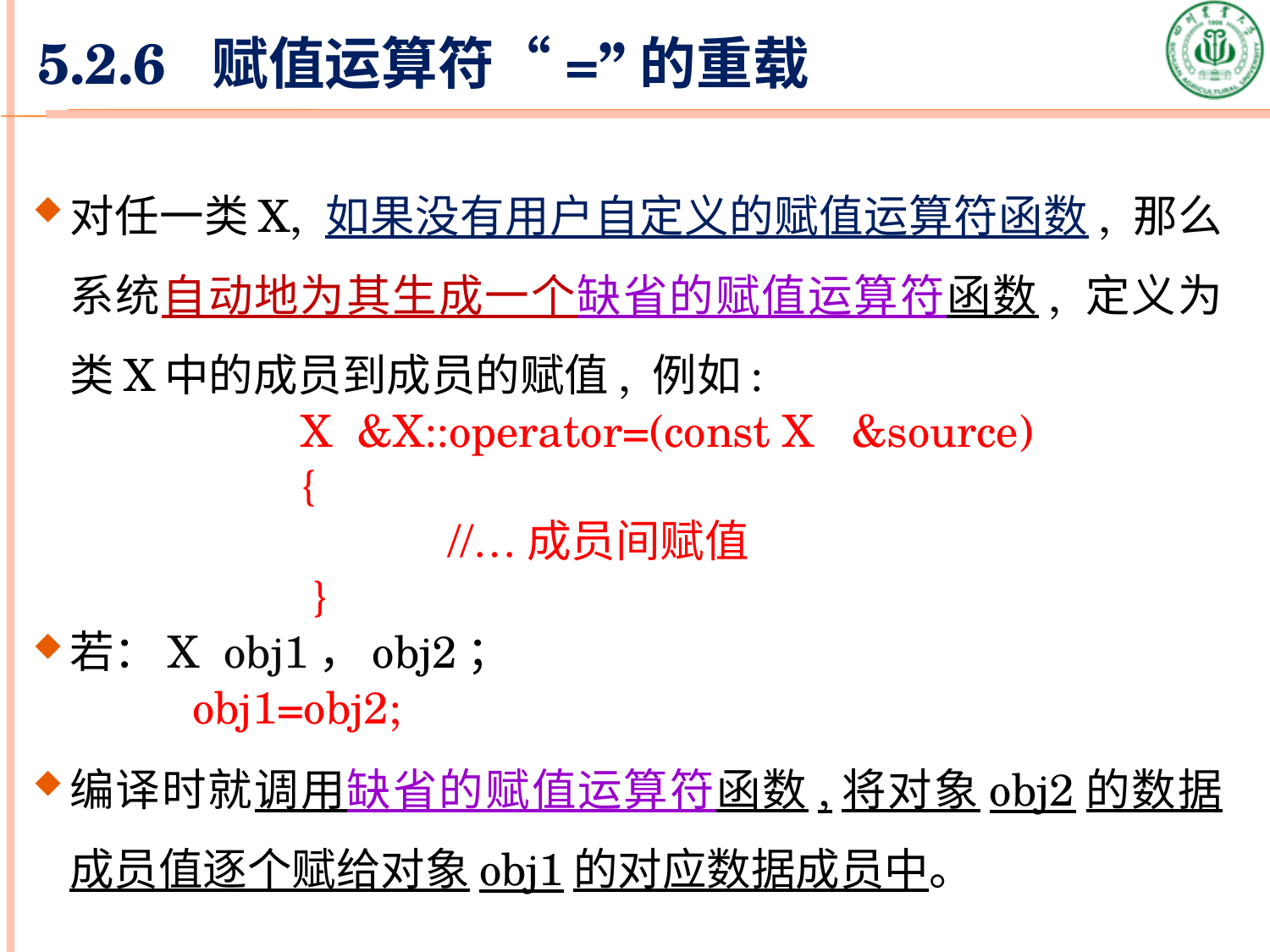

# 5.2.6  赋值运算符“=”的重载
对任一类X, 如果没有用户自定义的赋值运算符函数, 那么系统自动地为其生成一个缺省的赋值运算符函数, 定义为类X中的成员到成员的赋值, 例如:
               X  &X::operator=(const X   &source)
               {
                           //…成员间赋值
                }
若：X  obj1，obj2；
             obj1=obj2;
编译时就调用缺省的赋值运算符函数,将对象obj2的数据成员值逐个赋给对象obj1的对应数据成员中。